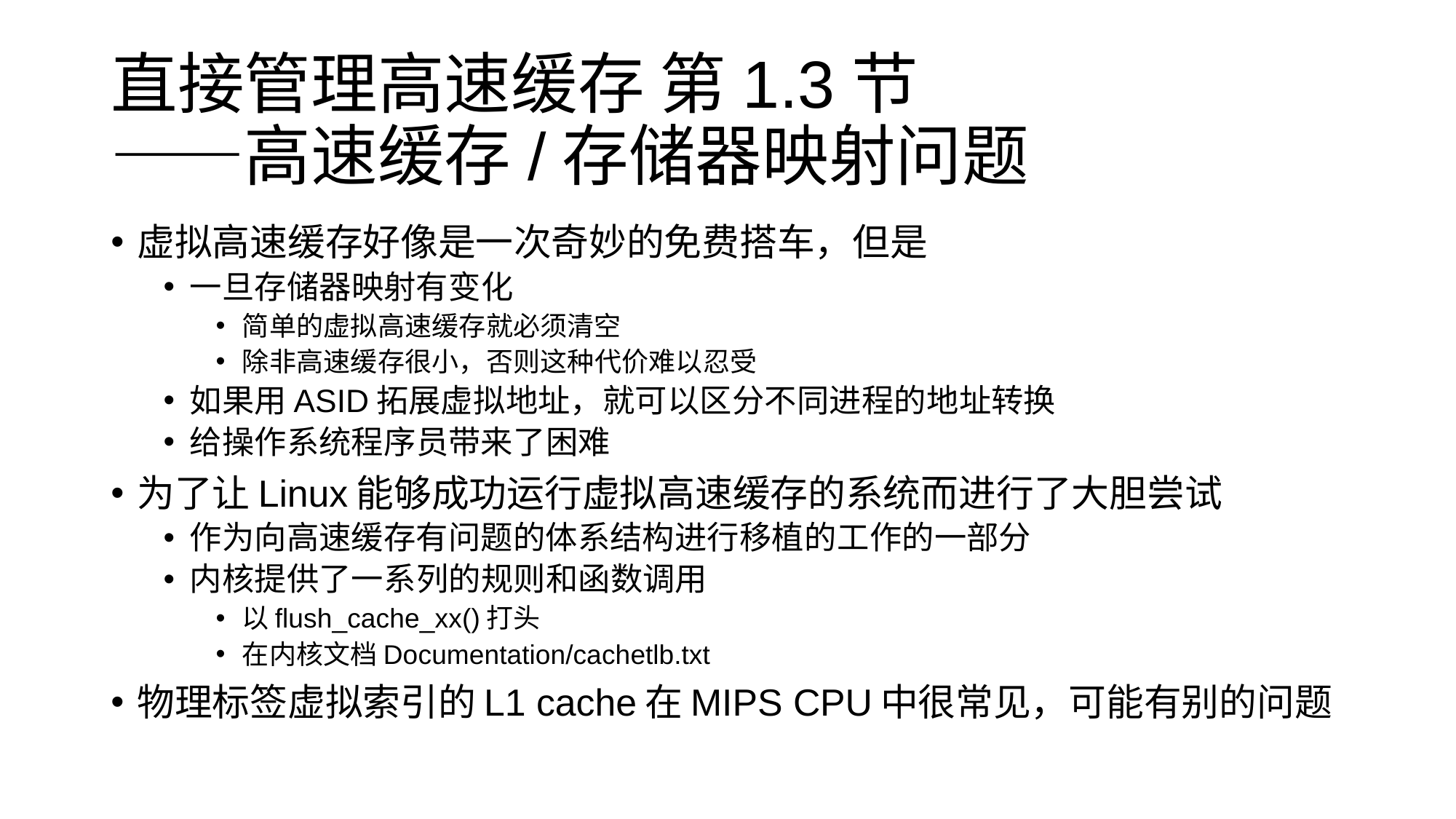

# 直接管理高速缓存 第1.3节 ——高速缓存/存储器映射问题
虚拟高速缓存好像是一次奇妙的免费搭车，但是
一旦存储器映射有变化
简单的虚拟高速缓存就必须清空
除非高速缓存很小，否则这种代价难以忍受
如果用ASID拓展虚拟地址，就可以区分不同进程的地址转换
给操作系统程序员带来了困难
为了让Linux能够成功运行虚拟高速缓存的系统而进行了大胆尝试
作为向高速缓存有问题的体系结构进行移植的工作的一部分
内核提供了一系列的规则和函数调用
以flush_cache_xx()打头
在内核文档Documentation/cachetlb.txt
物理标签虚拟索引的L1 cache在MIPS CPU中很常见，可能有别的问题